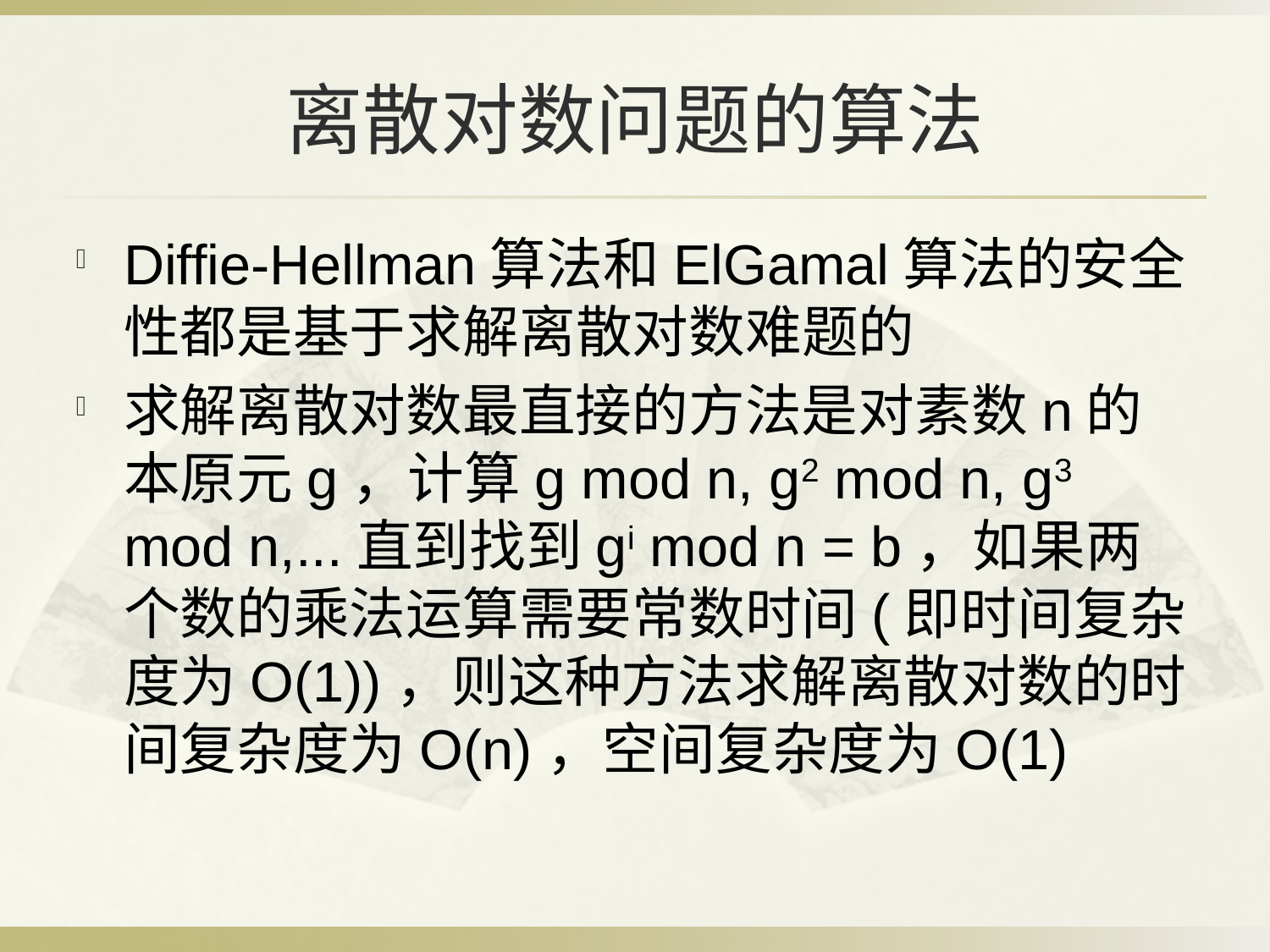

# 离散对数问题的算法
Diffie-Hellman算法和ElGamal算法的安全性都是基于求解离散对数难题的
求解离散对数最直接的方法是对素数n的本原元g，计算g mod n, g2 mod n, g3 mod n,...直到找到gi mod n = b，如果两个数的乘法运算需要常数时间(即时间复杂度为O(1))，则这种方法求解离散对数的时间复杂度为O(n)，空间复杂度为O(1)